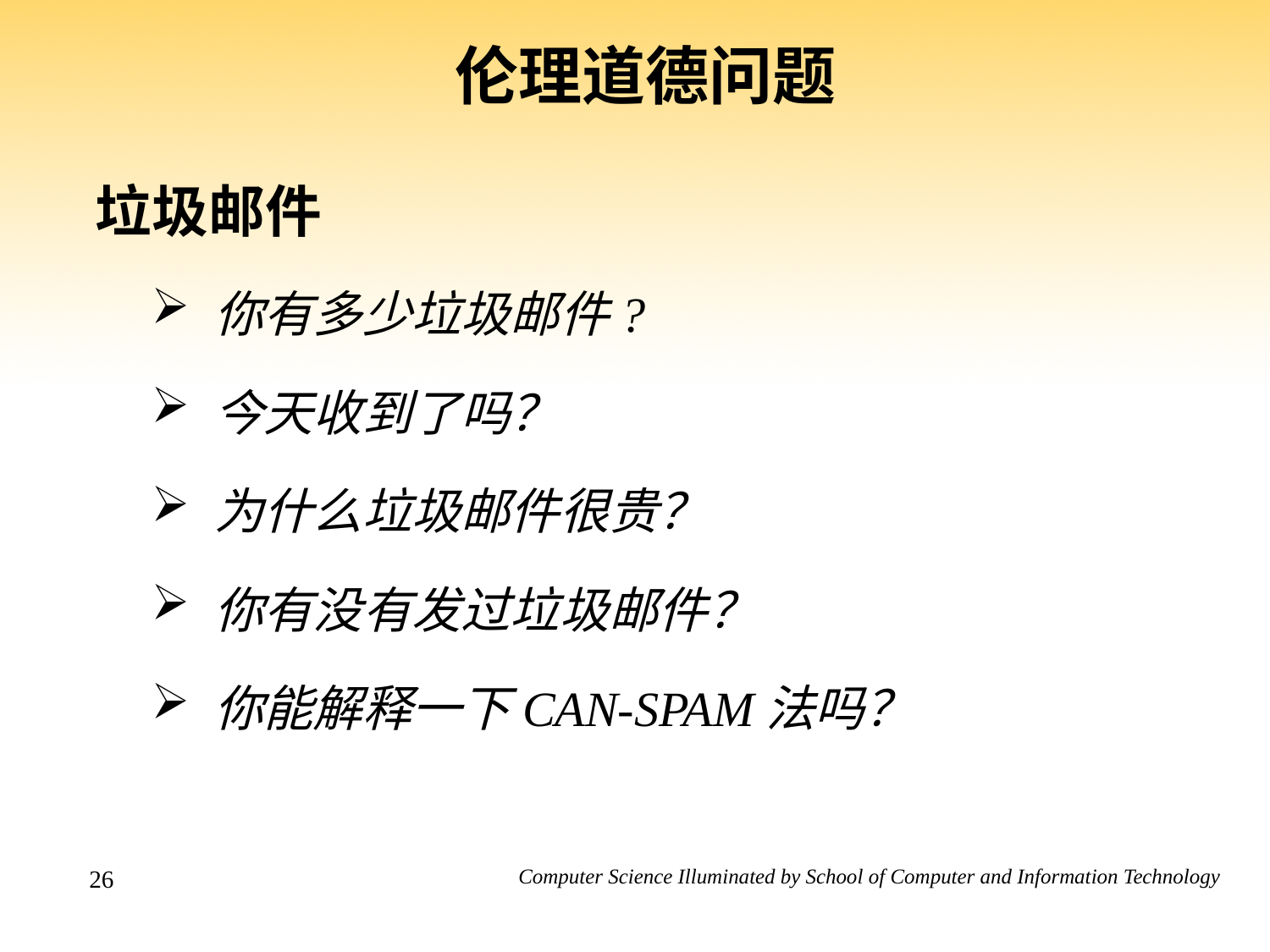

# 伦理道德问题
垃圾邮件
你有多少垃圾邮件?
今天收到了吗？
为什么垃圾邮件很贵？
你有没有发过垃圾邮件？
你能解释一下CAN-SPAM法吗？
26